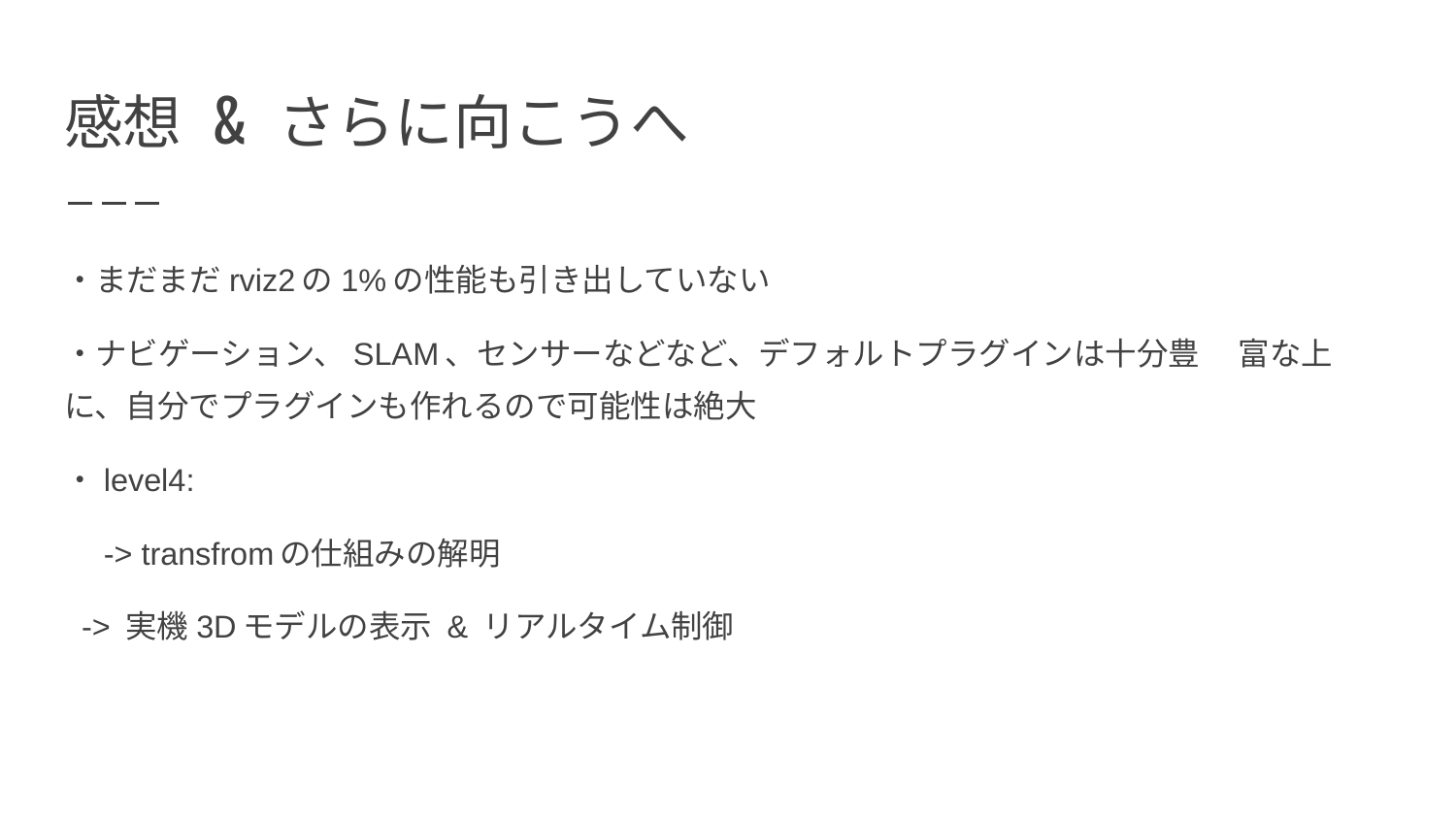

# 感想 & さらに向こうへ
・まだまだrviz2の1%の性能も引き出していない
・ナビゲーション、SLAM、センサーなどなど、デフォルトプラグインは十分豊 　富な上に、自分でプラグインも作れるので可能性は絶大
・level4:
　-> transfromの仕組みの解明
  -> 実機3Dモデルの表示 & リアルタイム制御